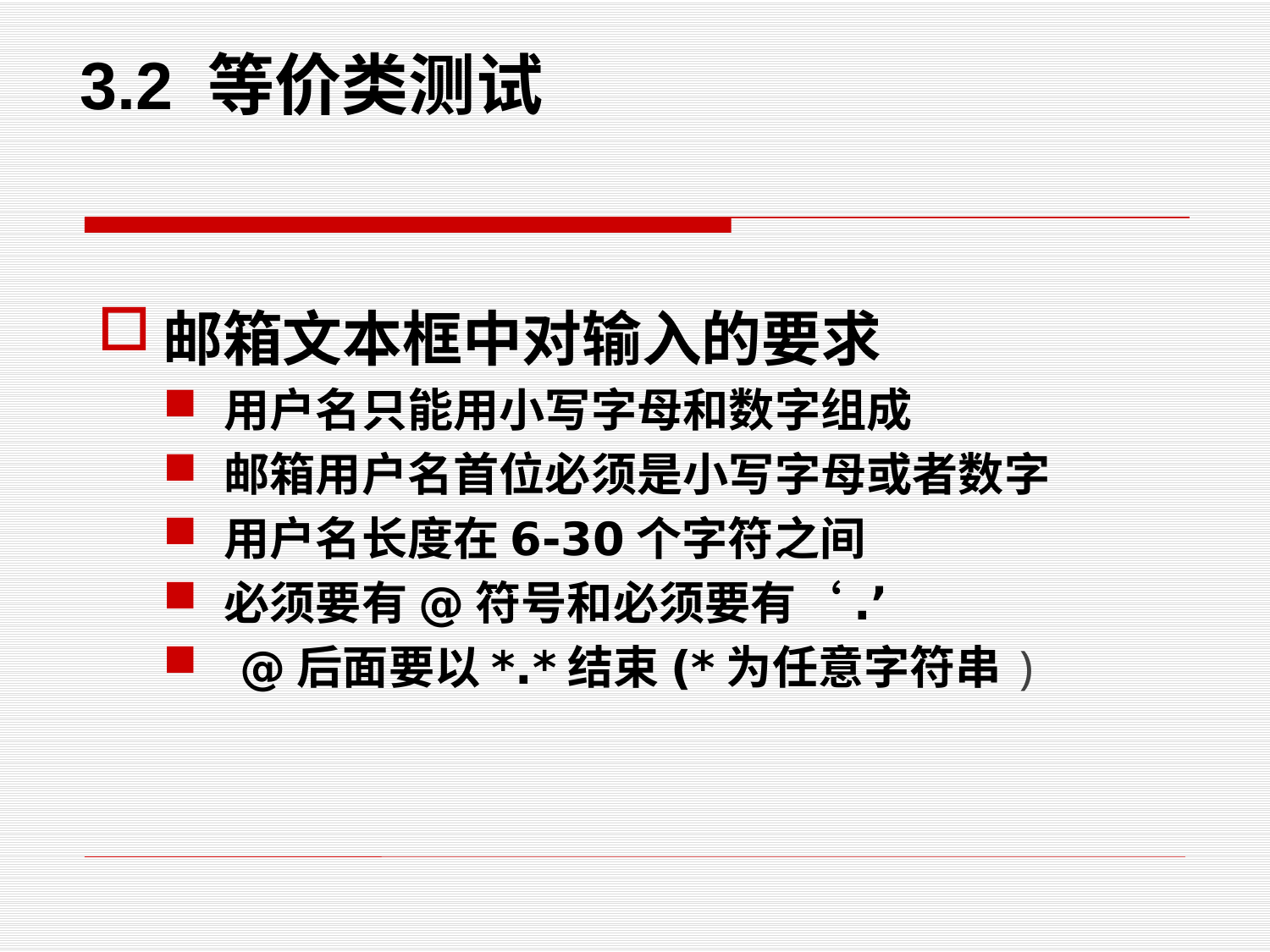

3.2 等价类测试
邮箱文本框中对输入的要求
用户名只能用小写字母和数字组成
邮箱用户名首位必须是小写字母或者数字
用户名长度在6-30个字符之间
必须要有@符号和必须要有‘.’
 @后面要以*.*结束(*为任意字符串)